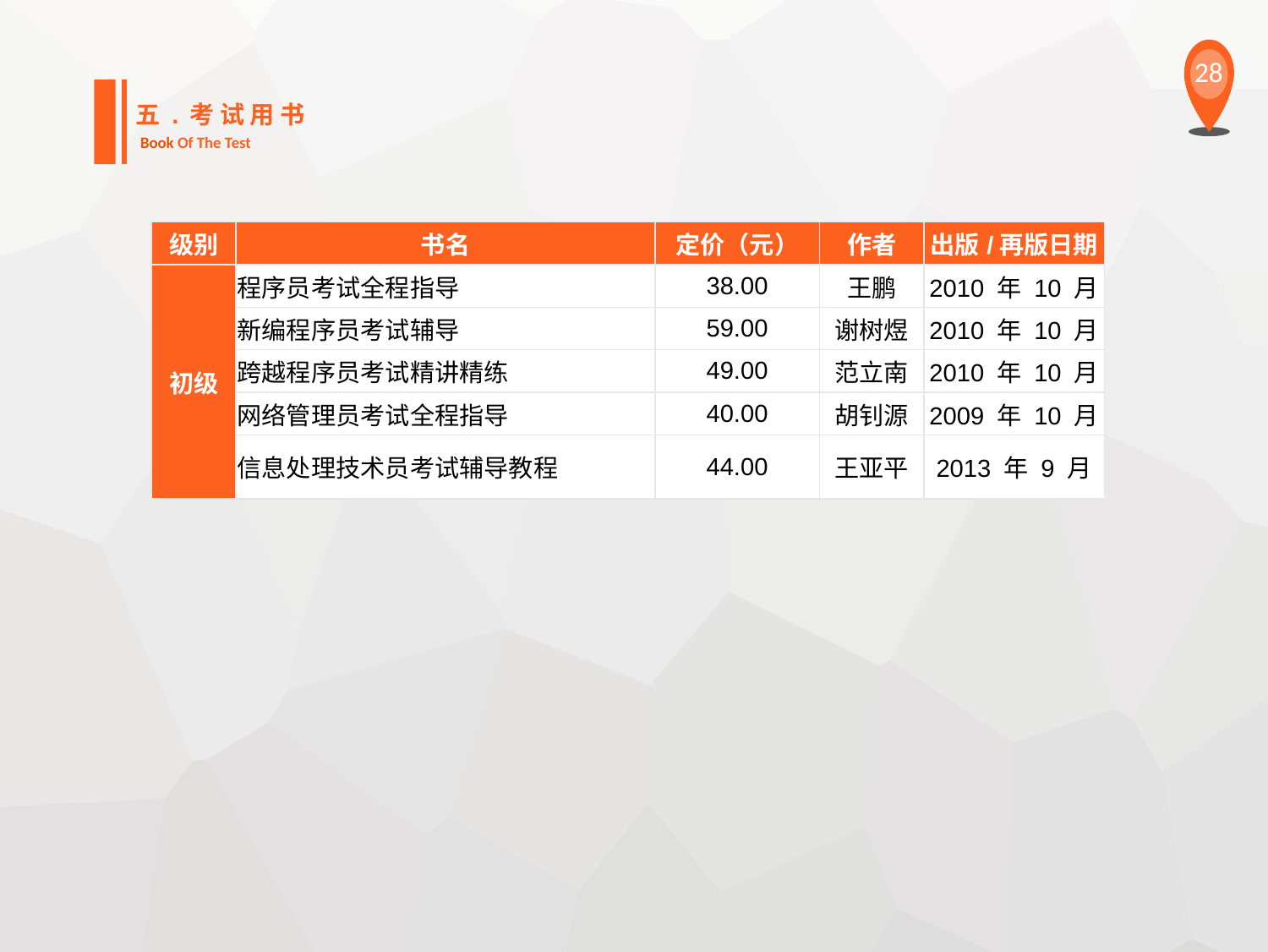

28

五.考试用书
Book Of The Test
| 级别 | 书名 | 定价（元） | 作者 | 出版/再版日期 |
| --- | --- | --- | --- | --- |
| 初级 | 程序员考试全程指导 | 38.00 | 王鹏 | 2010 年 10 月 |
|  | 新编程序员考试辅导 | 59.00 | 谢树煜 | 2010 年 10 月 |
|  | 跨越程序员考试精讲精练 | 49.00 | 范立南 | 2010 年 10 月 |
|  | 网络管理员考试全程指导 | 40.00 | 胡钊源 | 2009 年 10 月 |
|  | 信息处理技术员考试辅导教程 | 44.00 | 王亚平 | 2013 年 9 月 |